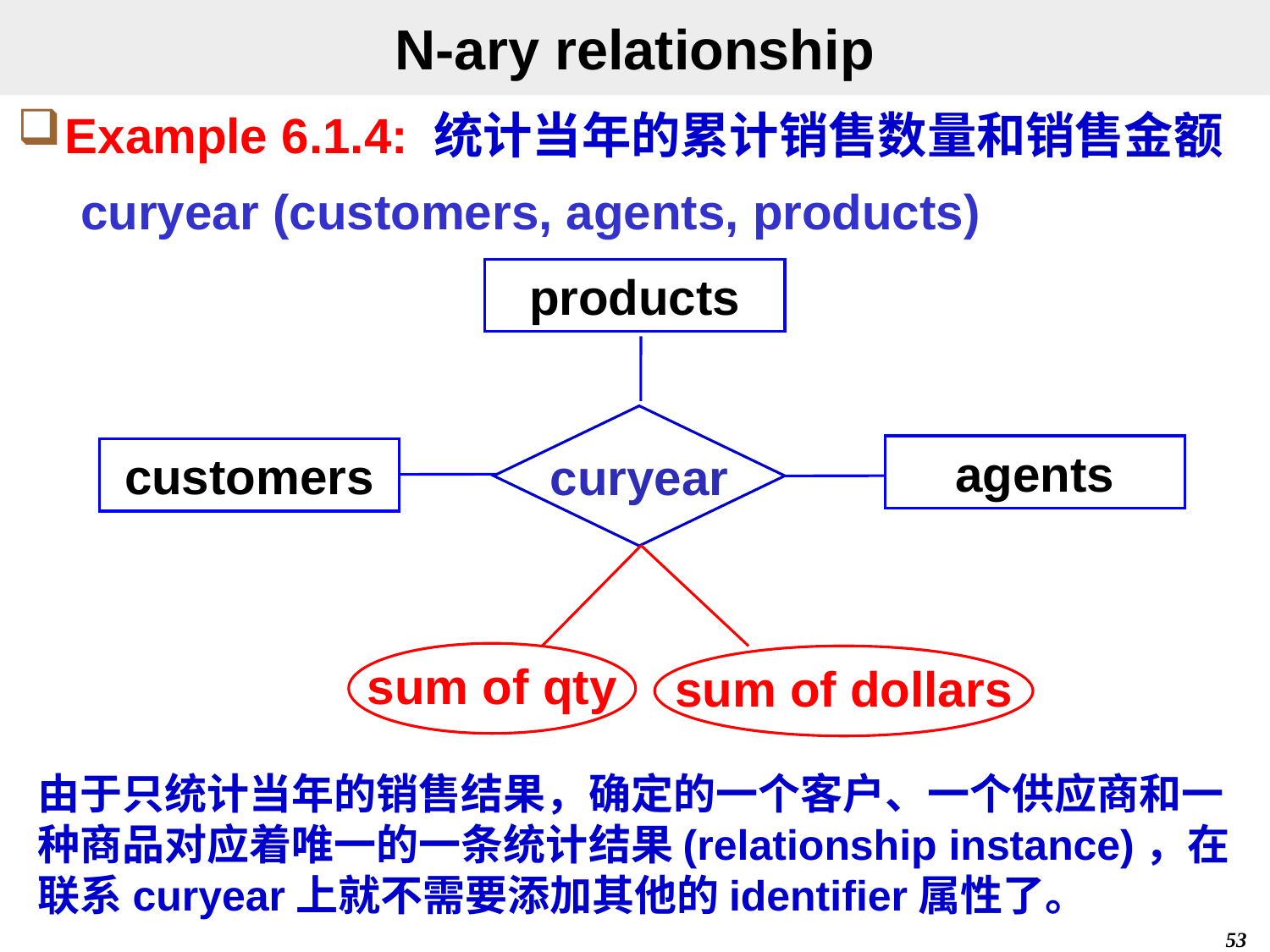

# N-ary relationship
Example 6.1.4: 统计当年的累计销售数量和销售金额
curyear (customers, agents, products)
products

curyear
agents
customers

sum of qty
sum of dollars
由于只统计当年的销售结果，确定的一个客户、一个供应商和一种商品对应着唯一的一条统计结果(relationship instance)，在联系curyear上就不需要添加其他的identifier属性了。

53